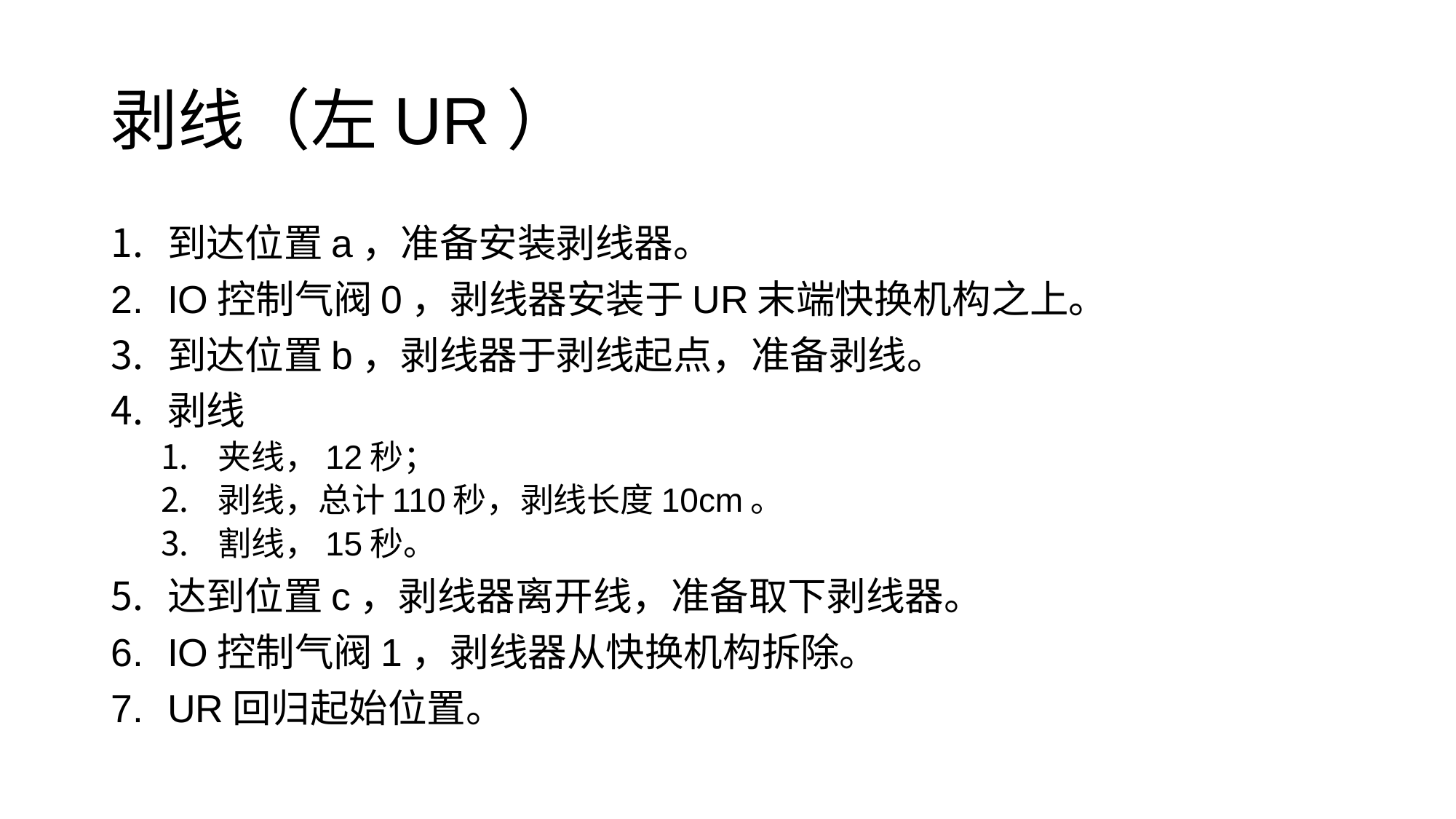

# 剥线（左UR）
到达位置a，准备安装剥线器。
IO控制气阀0，剥线器安装于UR末端快换机构之上。
到达位置b，剥线器于剥线起点，准备剥线。
剥线
夹线，12秒；
剥线，总计110秒，剥线长度10cm。
割线，15秒。
达到位置c，剥线器离开线，准备取下剥线器。
IO控制气阀1，剥线器从快换机构拆除。
UR回归起始位置。